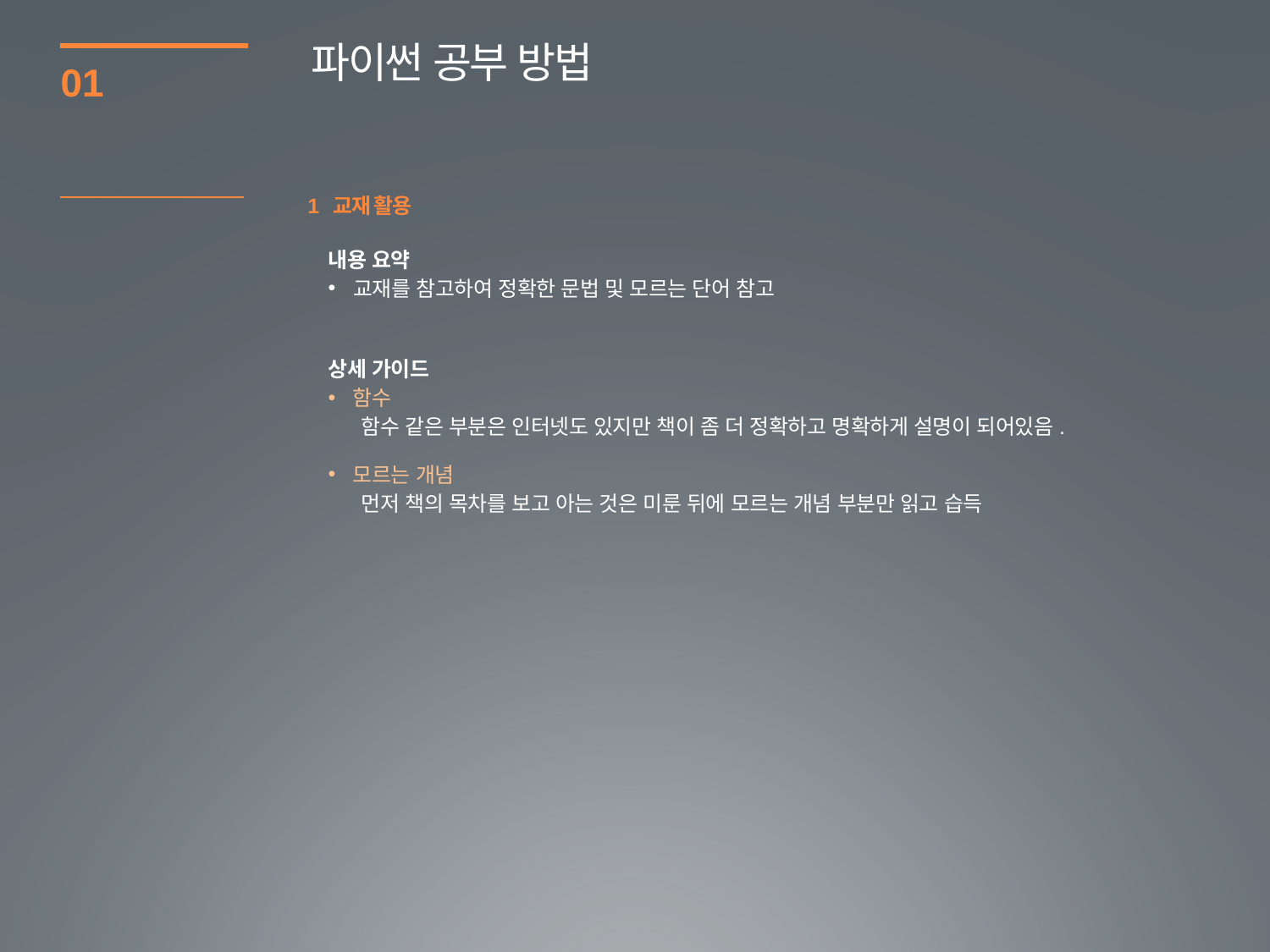

파이썬 공부 방법
01
1  교재 활용
내용 요약
교재를 참고하여 정확한 문법 및 모르는 단어 참고
상세 가이드
함수
     함수 같은 부분은 인터넷도 있지만 책이 좀 더 정확하고 명확하게 설명이 되어있음.

모르는 개념
     먼저 책의 목차를 보고 아는 것은 미룬 뒤에 모르는 개념 부분만 읽고 습득